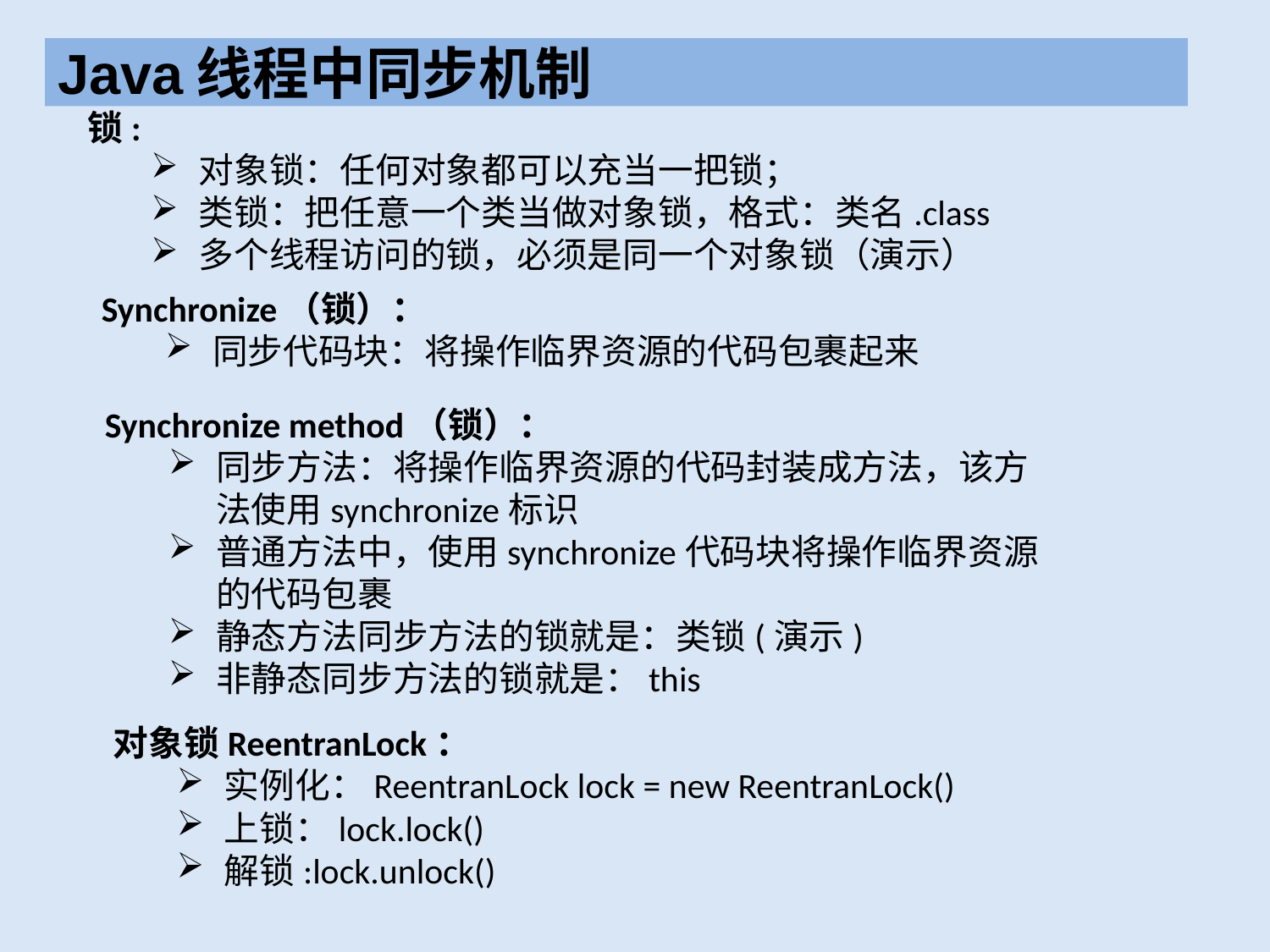

Java线程中同步机制
锁:
对象锁：任何对象都可以充当一把锁；
类锁：把任意一个类当做对象锁，格式：类名.class
多个线程访问的锁，必须是同一个对象锁（演示）

Synchronize（锁）：
同步代码块：将操作临界资源的代码包裹起来
Synchronize method（锁）：
同步方法：将操作临界资源的代码封装成方法，该方法使用synchronize标识
普通方法中，使用synchronize代码块将操作临界资源的代码包裹
静态方法同步方法的锁就是：类锁(演示)
非静态同步方法的锁就是：this
对象锁ReentranLock：
实例化：ReentranLock lock = new ReentranLock()
上锁：lock.lock()
解锁:lock.unlock()